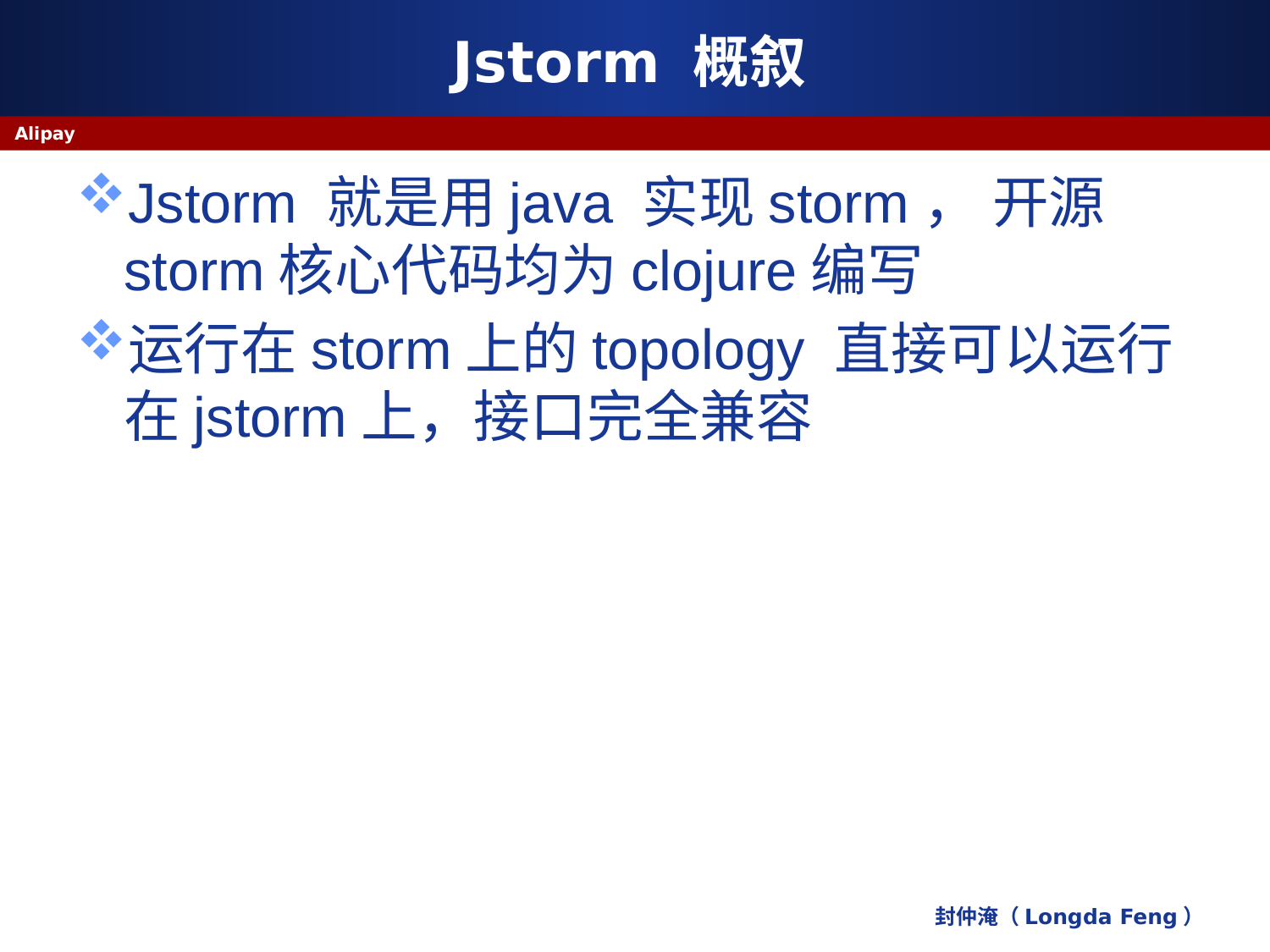

# Jstorm 概叙
Alipay
Jstorm 就是用java 实现storm， 开源storm核心代码均为clojure编写
运行在storm上的topology 直接可以运行在jstorm上，接口完全兼容
封仲淹（Longda Feng）